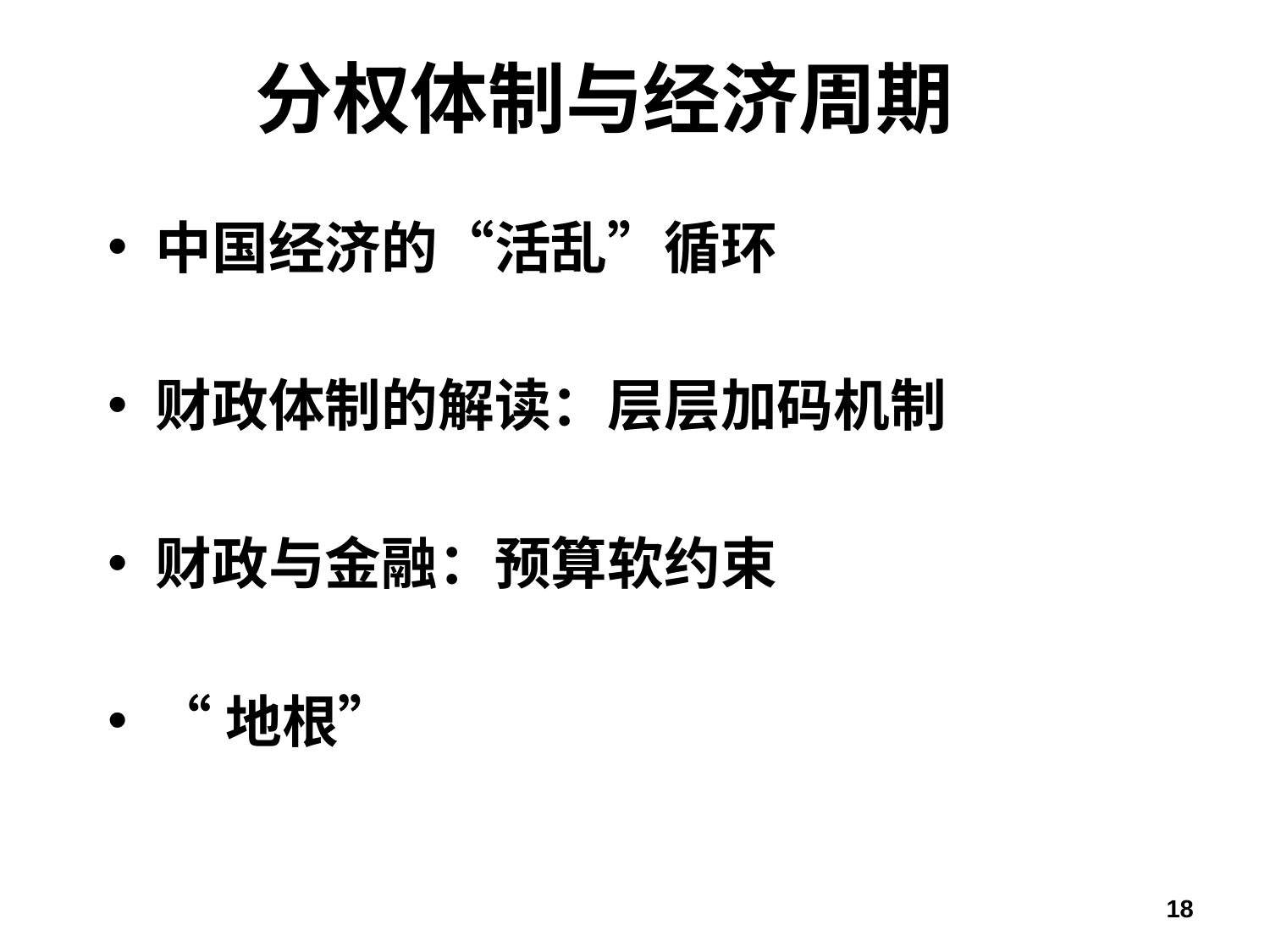

# 分权体制与经济周期
中国经济的“活乱”循环

财政体制的解读：层层加码机制

财政与金融：预算软约束

“地根”
18